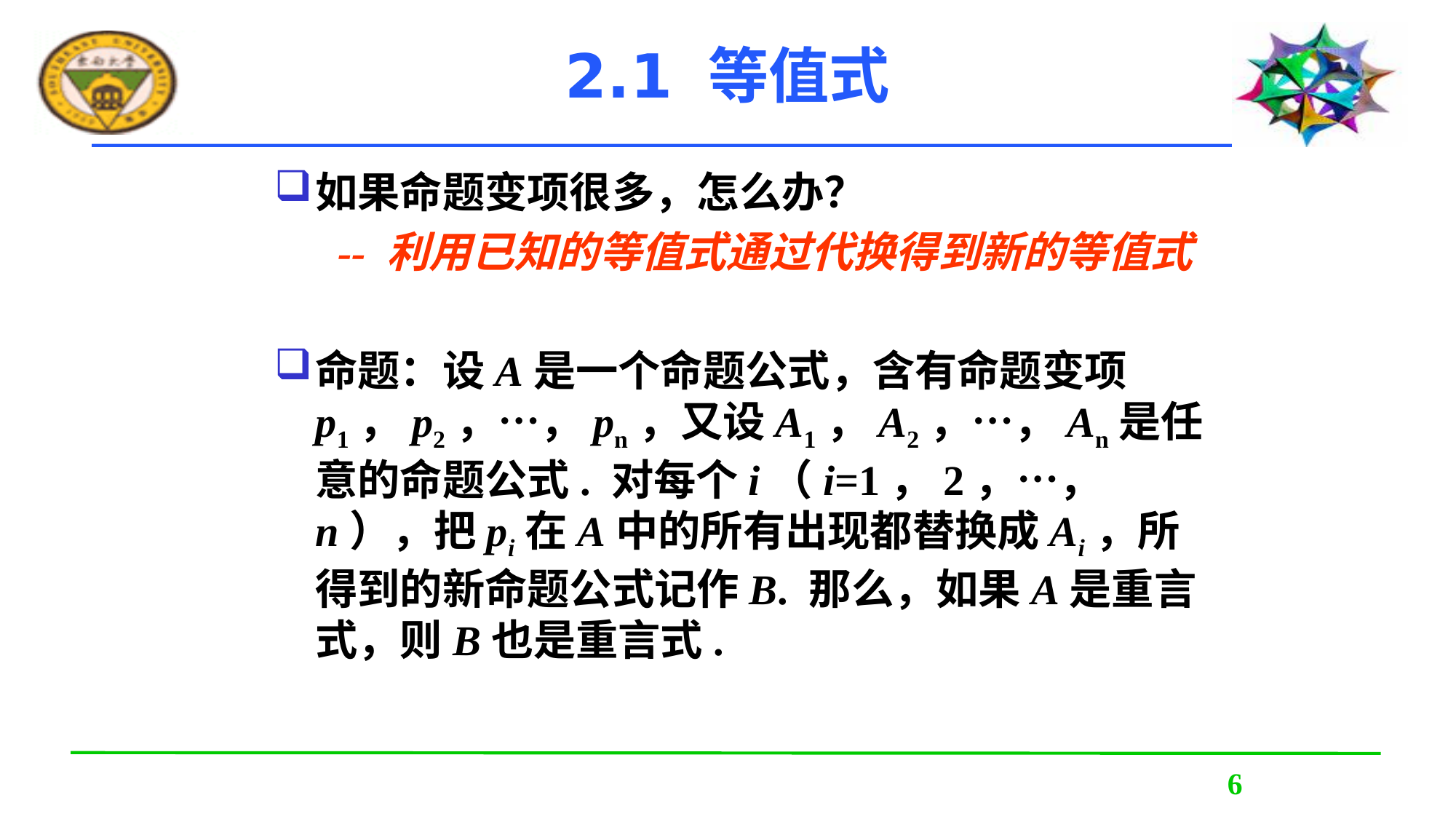

# 2.1 等值式
如果命题变项很多，怎么办？
      -- 利用已知的等值式通过代换得到新的等值式

命题：设A是一个命题公式，含有命题变项p1，p2，…，pn，又设A1，A2，…，An是任意的命题公式. 对每个i（i=1，2，…，n），把pi在A中的所有出现都替换成Ai，所得到的新命题公式记作B. 那么，如果A是重言式，则B也是重言式.